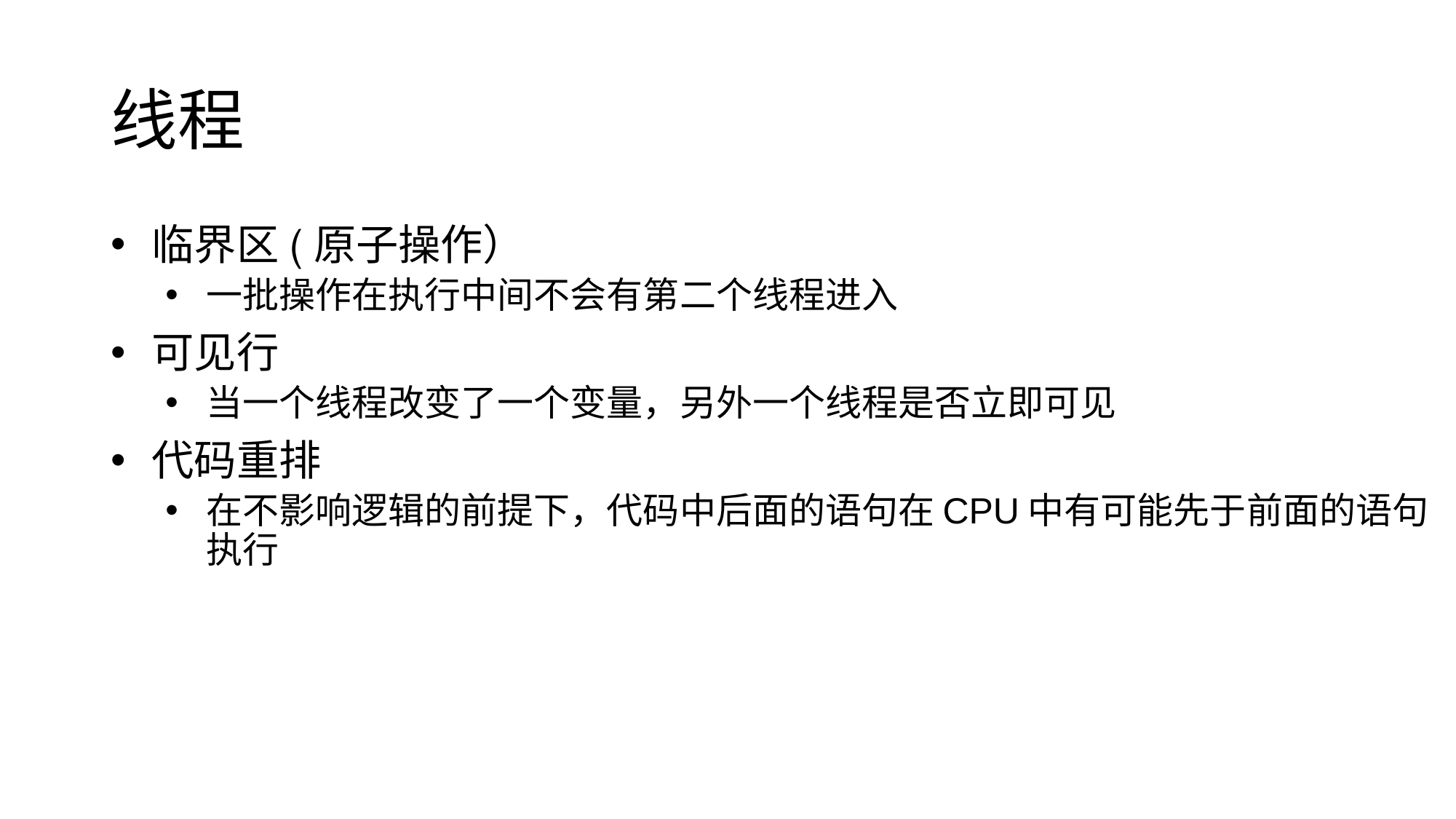

# 线程
临界区(原子操作）
一批操作在执行中间不会有第二个线程进入
可见行
当一个线程改变了一个变量，另外一个线程是否立即可见
代码重排
在不影响逻辑的前提下，代码中后面的语句在CPU中有可能先于前面的语句执行